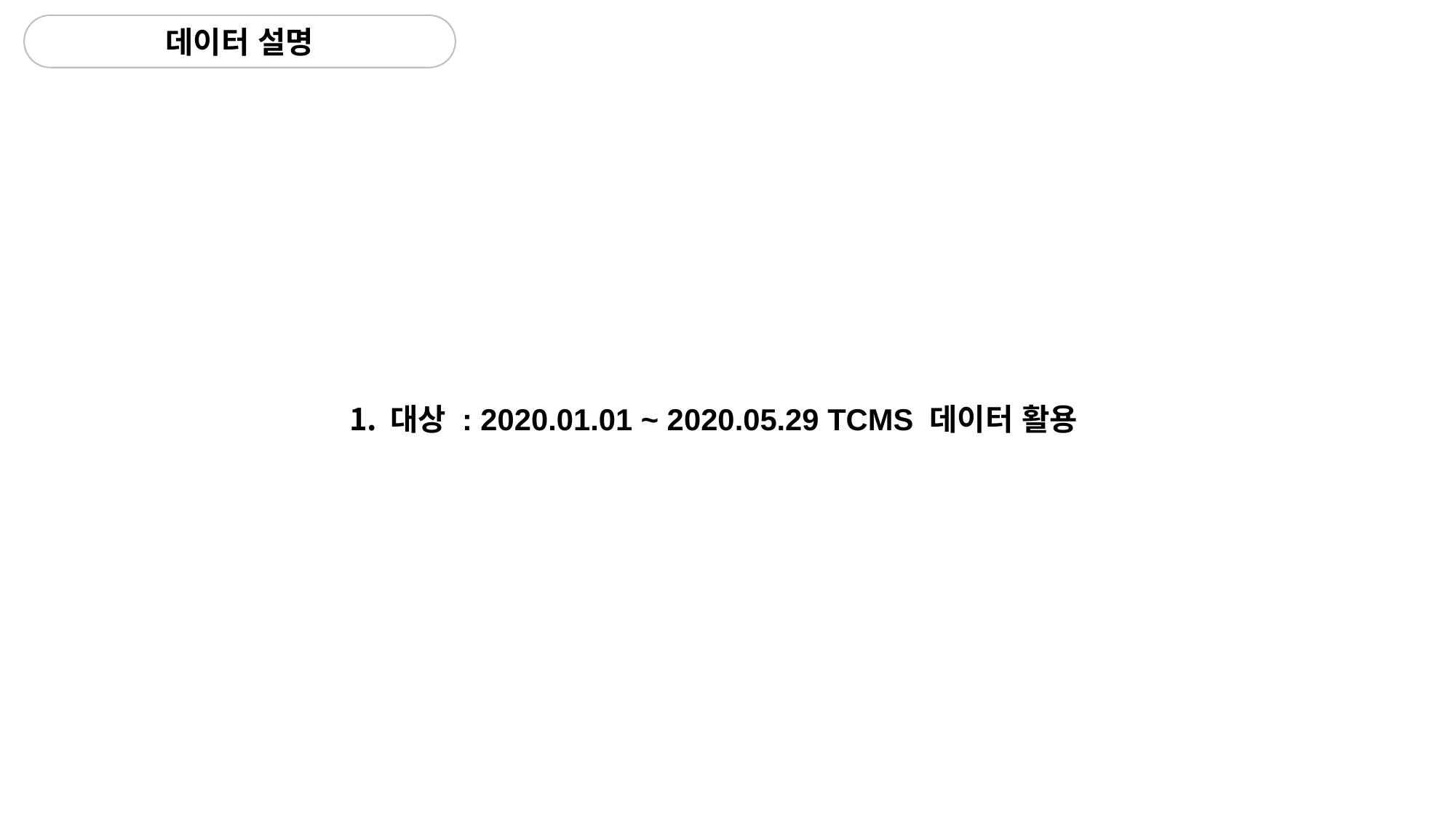

데이터 설명
대상 : 2020.01.01 ~ 2020.05.29 TCMS 데이터 활용